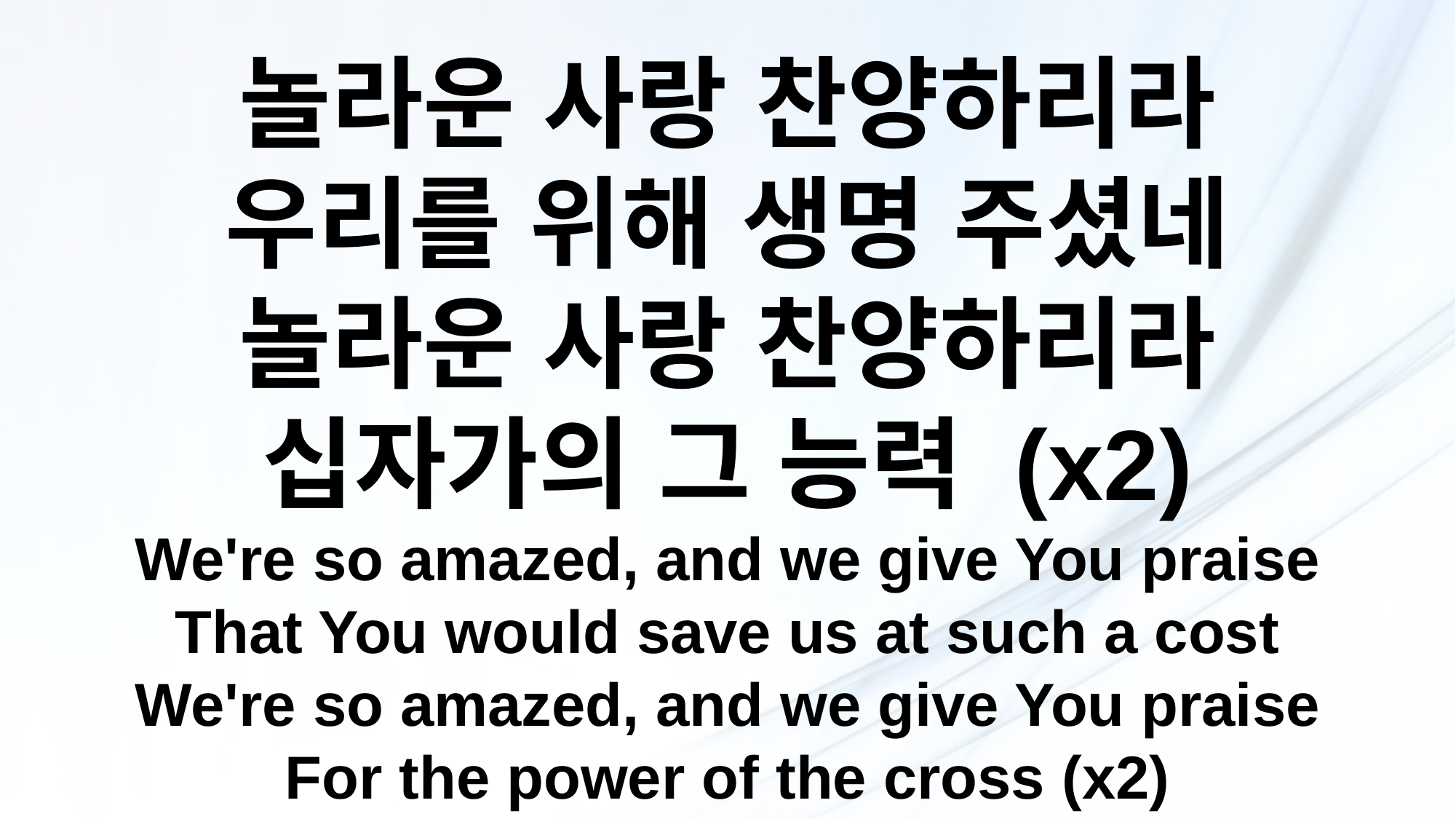

놀라운 사랑 찬양하리라
우리를 위해 생명 주셨네
놀라운 사랑 찬양하리라
십자가의 그 능력 (x2)
We're so amazed, and we give You praise
That You would save us at such a cost
We're so amazed, and we give You praise
For the power of the cross (x2)